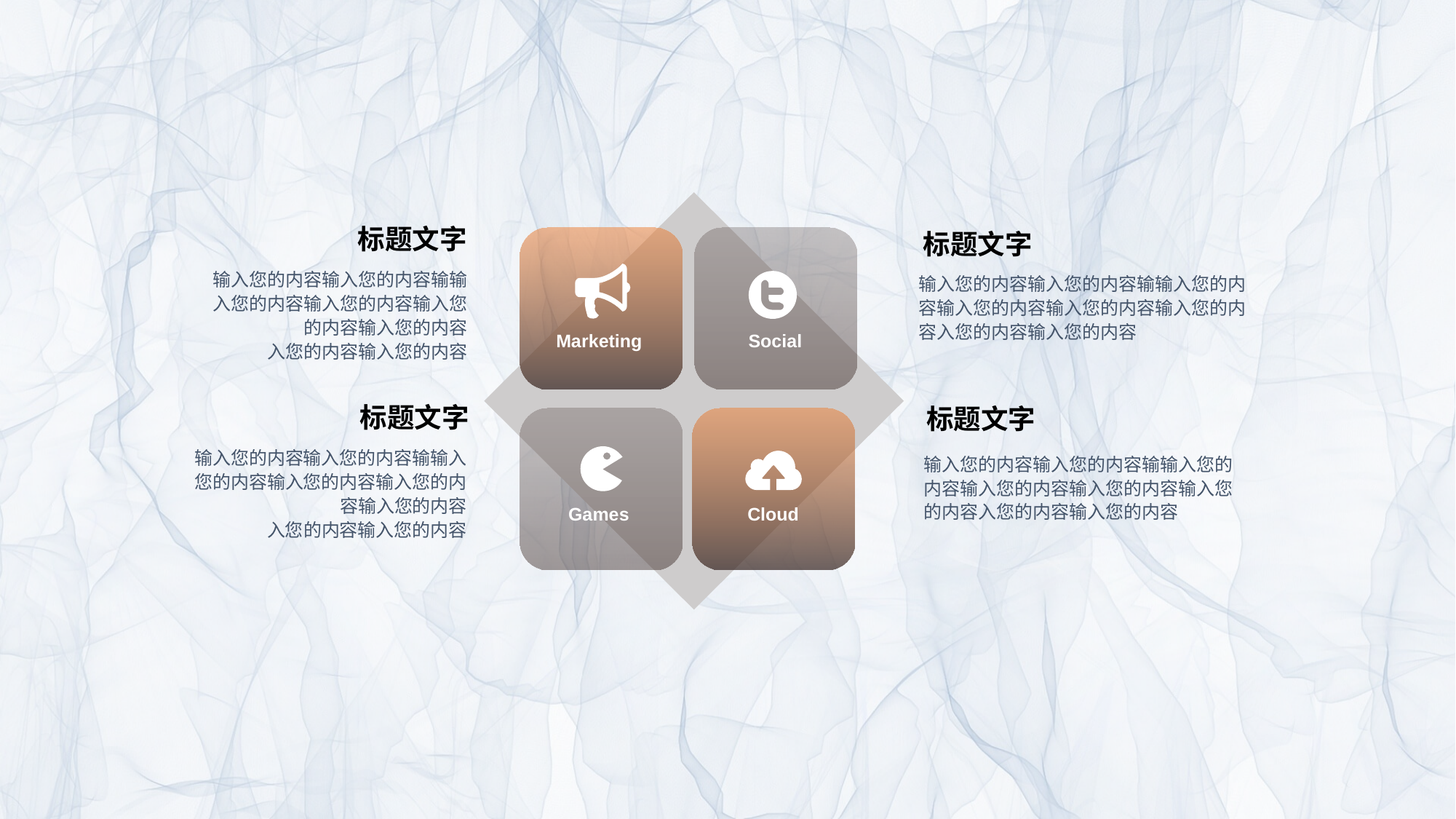

标题文字
输入您的内容输入您的内容输输入您的内容输入您的内容输入您的内容输入您的内容
入您的内容输入您的内容
标题文字
输入您的内容输入您的内容输输入您的内容输入您的内容输入您的内容输入您的内容入您的内容输入您的内容

Marketing

Social
标题文字
输入您的内容输入您的内容输输入您的内容输入您的内容输入您的内容输入您的内容
入您的内容输入您的内容
标题文字
输入您的内容输入您的内容输输入您的内容输入您的内容输入您的内容输入您的内容入您的内容输入您的内容

Games

Cloud